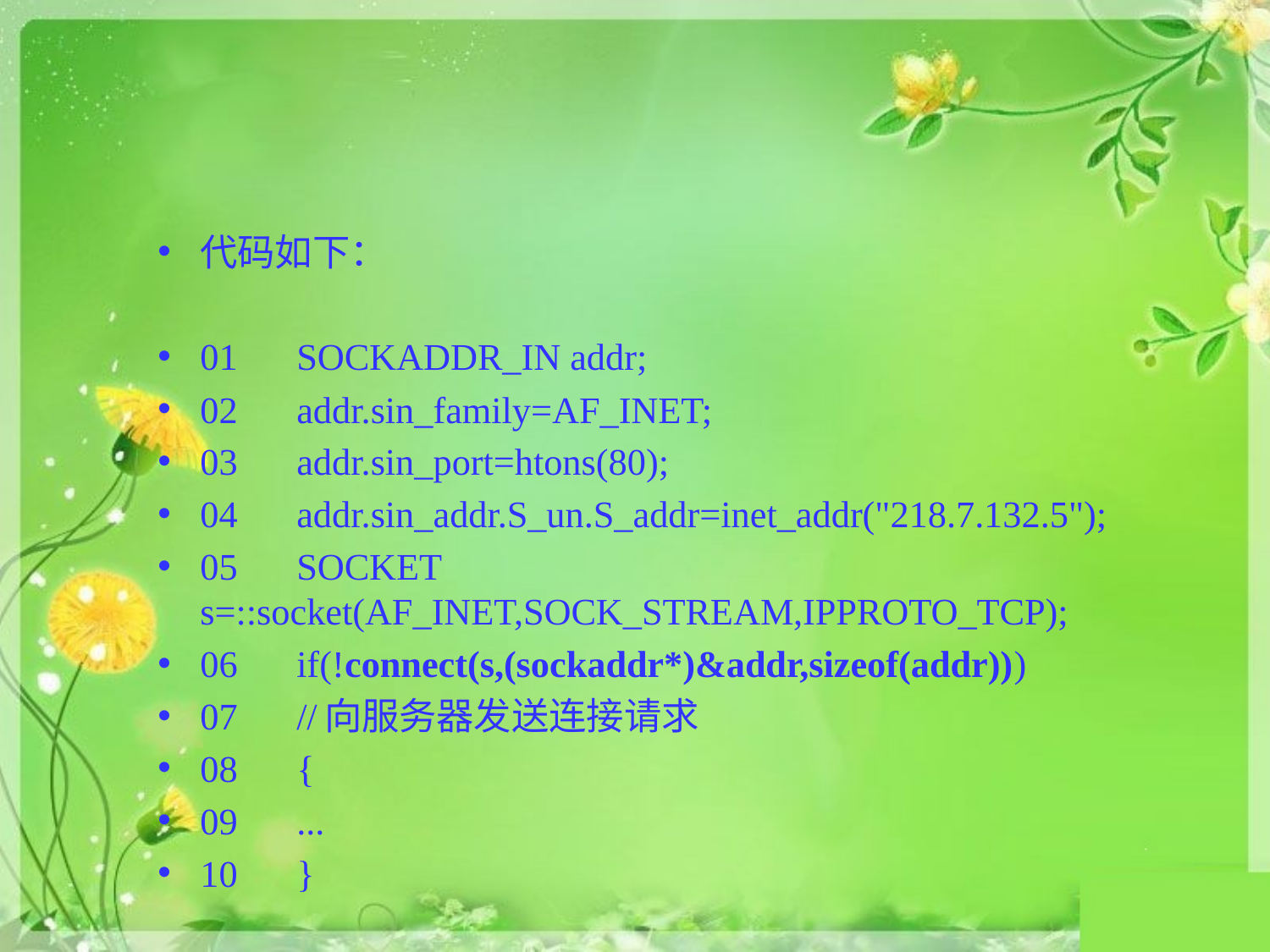

#
代码如下：

01	SOCKADDR_IN addr;
02	addr.sin_family=AF_INET;
03	addr.sin_port=htons(80);
04	addr.sin_addr.S_un.S_addr=inet_addr("218.7.132.5");
05	SOCKET s=::socket(AF_INET,SOCK_STREAM,IPPROTO_TCP);
06	if(!connect(s,(sockaddr*)&addr,sizeof(addr)))
07	//向服务器发送连接请求
08	{
09		...
10	}